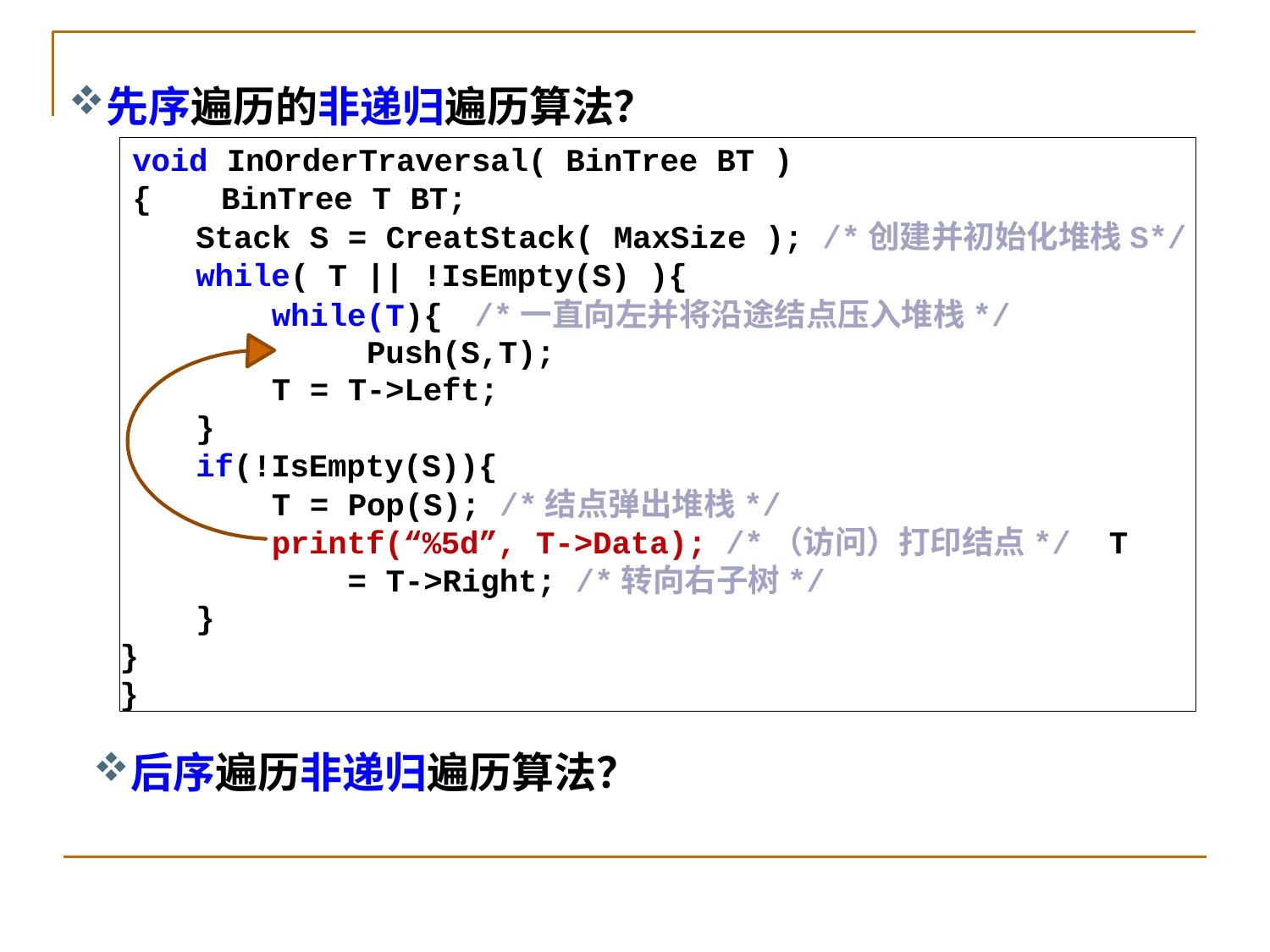

先序遍历的非递归遍历算法？
void InOrderTraversal( BinTree BT )
{	BinTree T BT;
Stack S = CreatStack( MaxSize ); /*创建并初始化堆栈S*/
while( T || !IsEmpty(S) ){
while(T){	/*一直向左并将沿途结点压入堆栈*/  Push(S,T);
T = T->Left;
}
if(!IsEmpty(S)){
T = Pop(S); /*结点弹出堆栈*/
printf(“%5d”, T->Data); /*（访问）打印结点*/  T = T->Right; /*转向右子树*/
}
}
}

后序遍历非递归遍历算法？